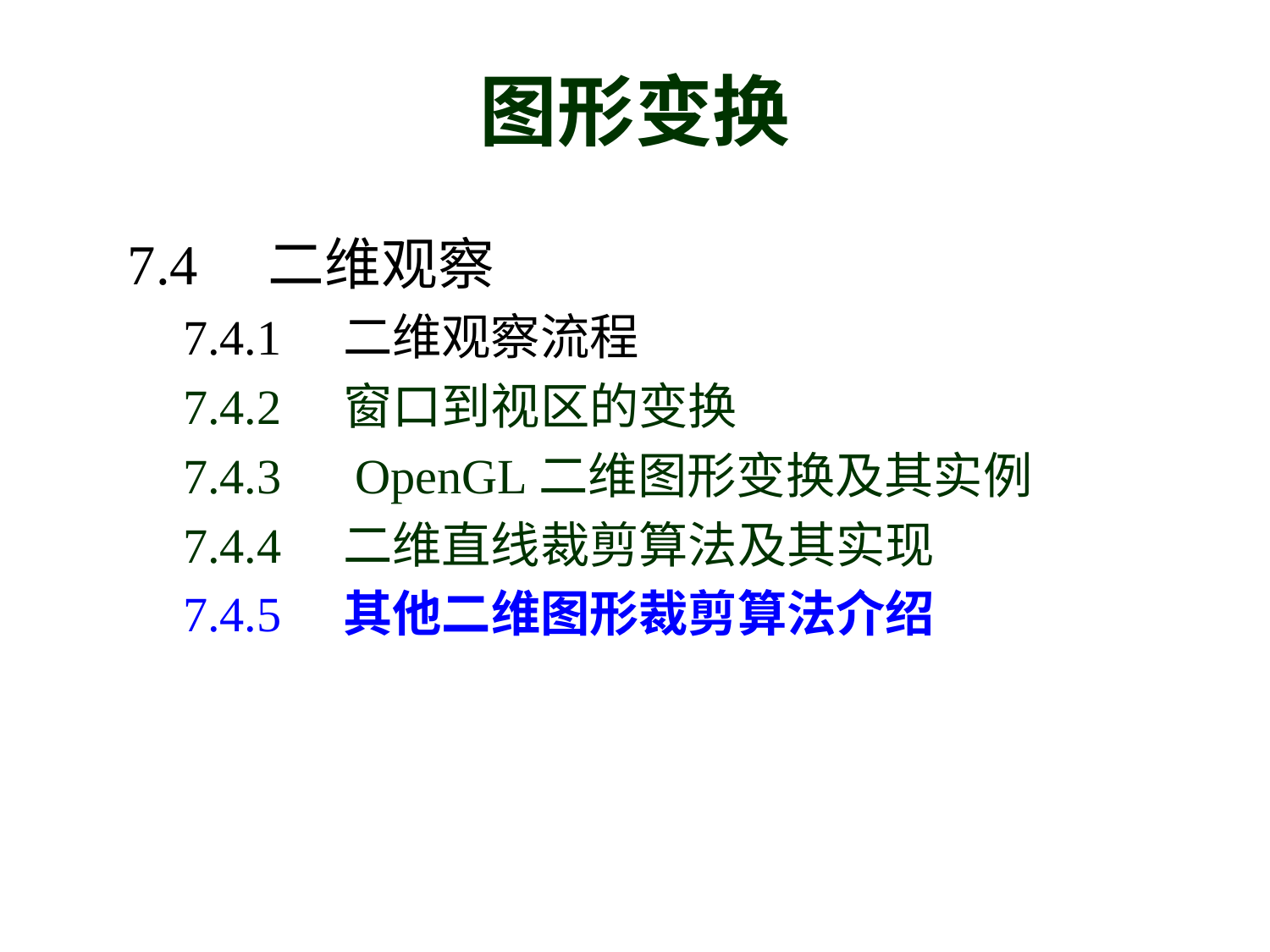

# 图形变换
7.4　二维观察
7.4.1　二维观察流程
7.4.2　窗口到视区的变换
7.4.3　OpenGL二维图形变换及其实例
7.4.4　二维直线裁剪算法及其实现
7.4.5　其他二维图形裁剪算法介绍